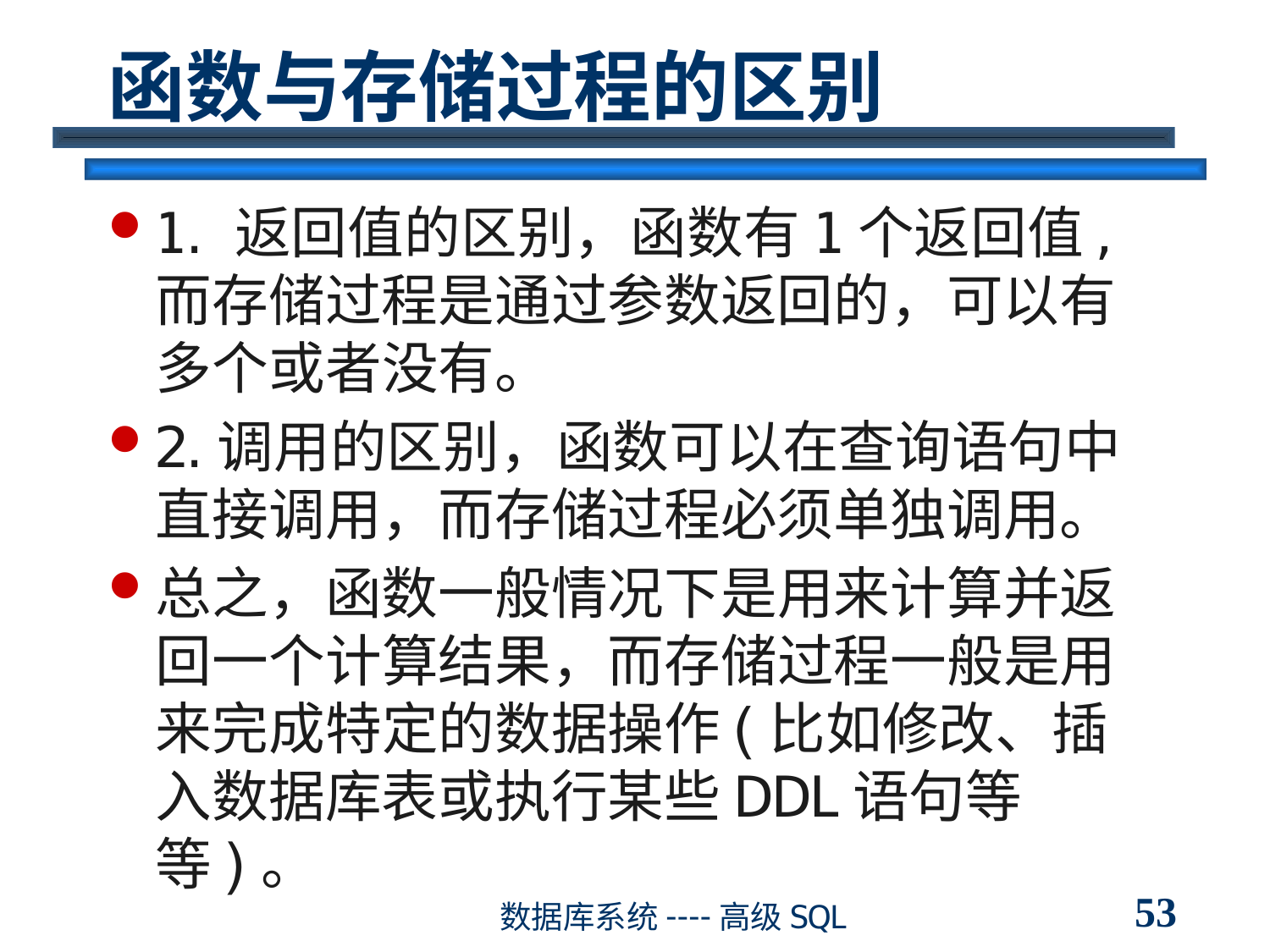

# 函数与存储过程的区别
1. 返回值的区别，函数有1个返回值,而存储过程是通过参数返回的，可以有多个或者没有。
2.调用的区别，函数可以在查询语句中直接调用，而存储过程必须单独调用。
总之，函数一般情况下是用来计算并返回一个计算结果，而存储过程一般是用来完成特定的数据操作(比如修改、插入数据库表或执行某些DDL语句等等)。
53
数据库系统----高级SQL